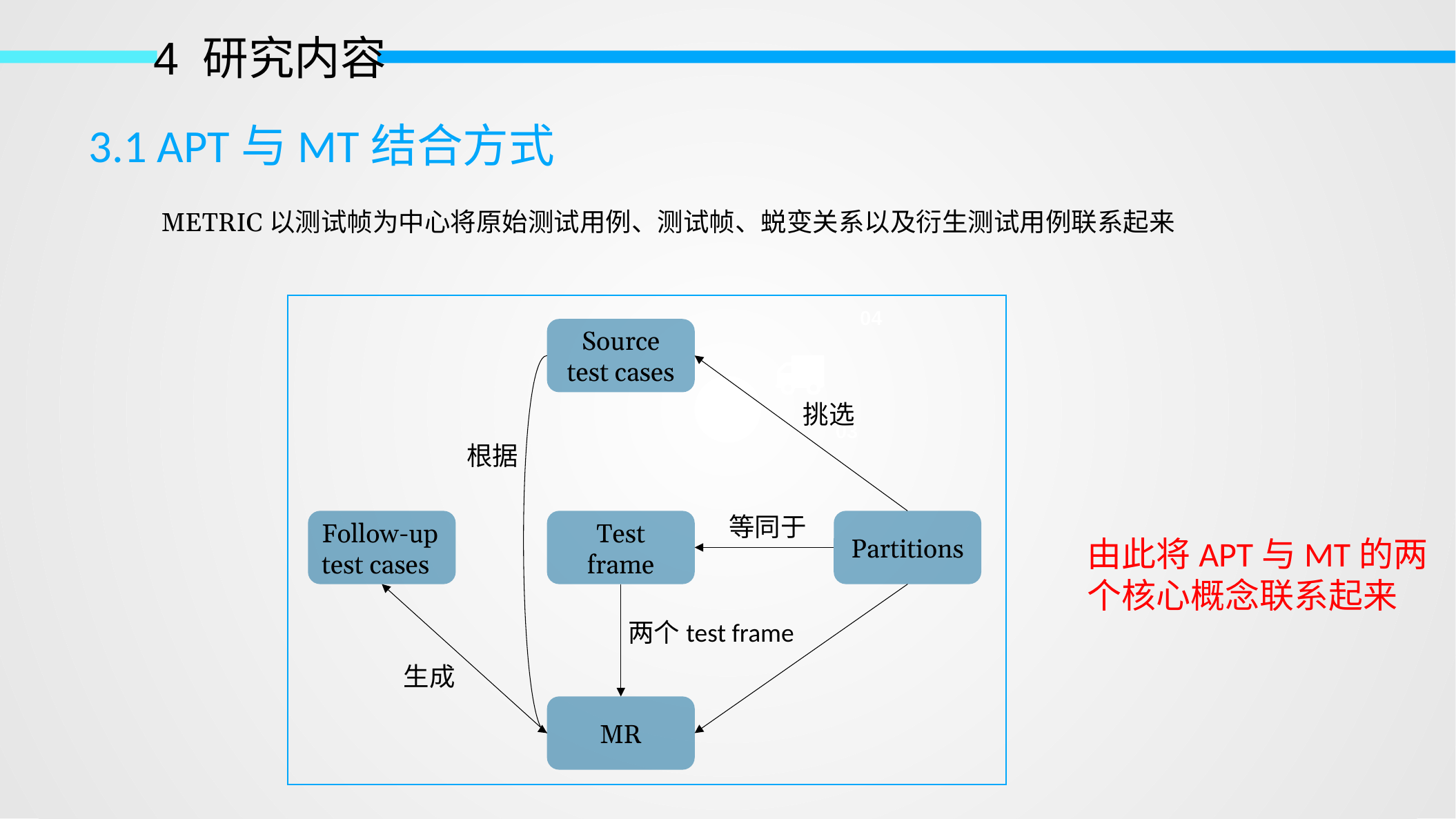

4 研究内容

3.1 APT与MT结合方式
METRIC以测试帧为中心将原始测试用例、测试帧、蜕变关系以及衍生测试用例联系起来

04
Source test cases

挑选
03
根据
等同于
Follow-up test cases
Test frame
Partitions
由此将APT与MT的两个核心概念联系起来
两个test frame

生成
MR